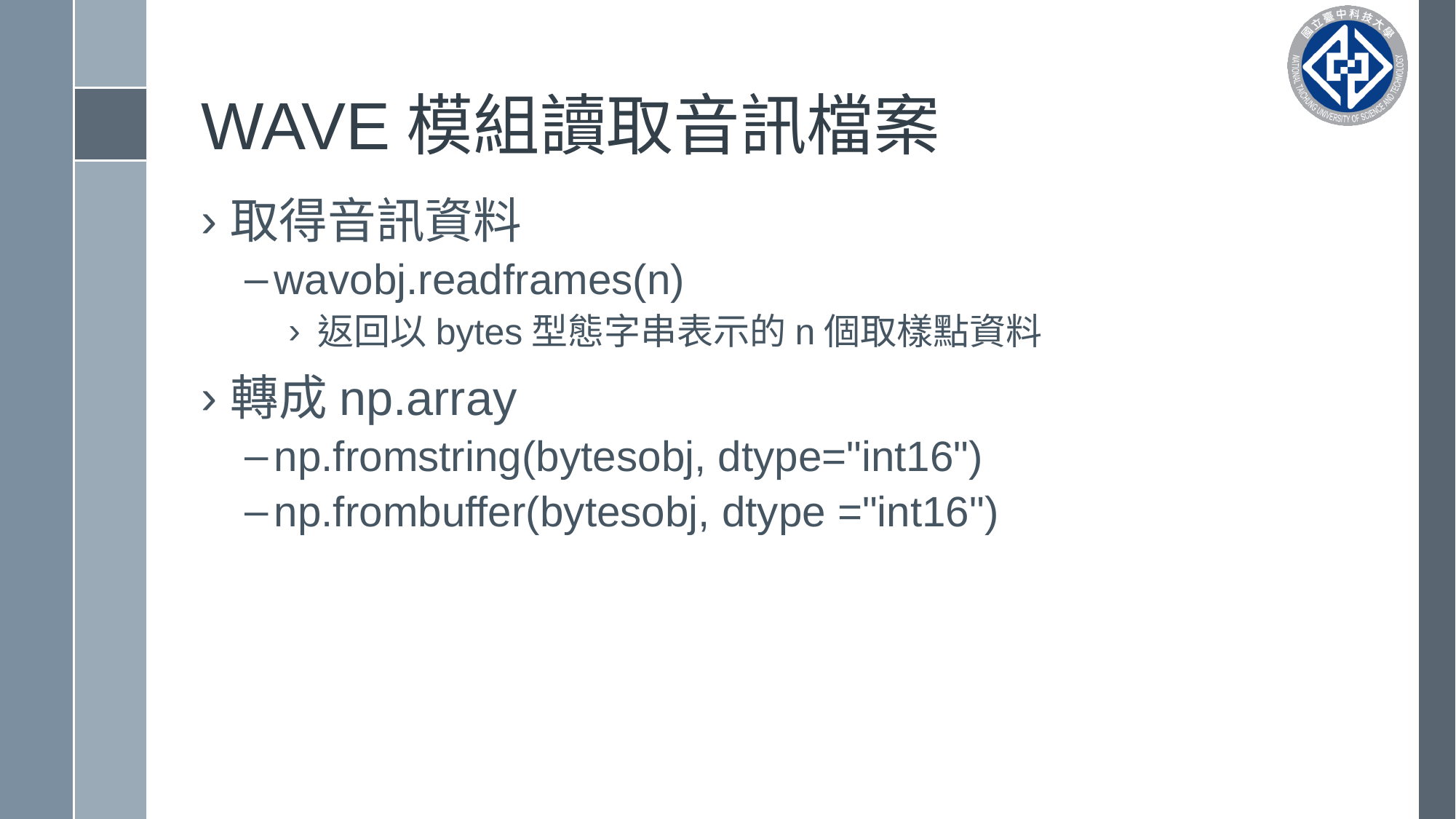

# WAVE模組讀取音訊檔案
取得音訊資料
wavobj.readframes(n)
返回以bytes型態字串表示的n個取樣點資料
轉成np.array
np.fromstring(bytesobj, dtype="int16")
np.frombuffer(bytesobj, dtype ="int16")